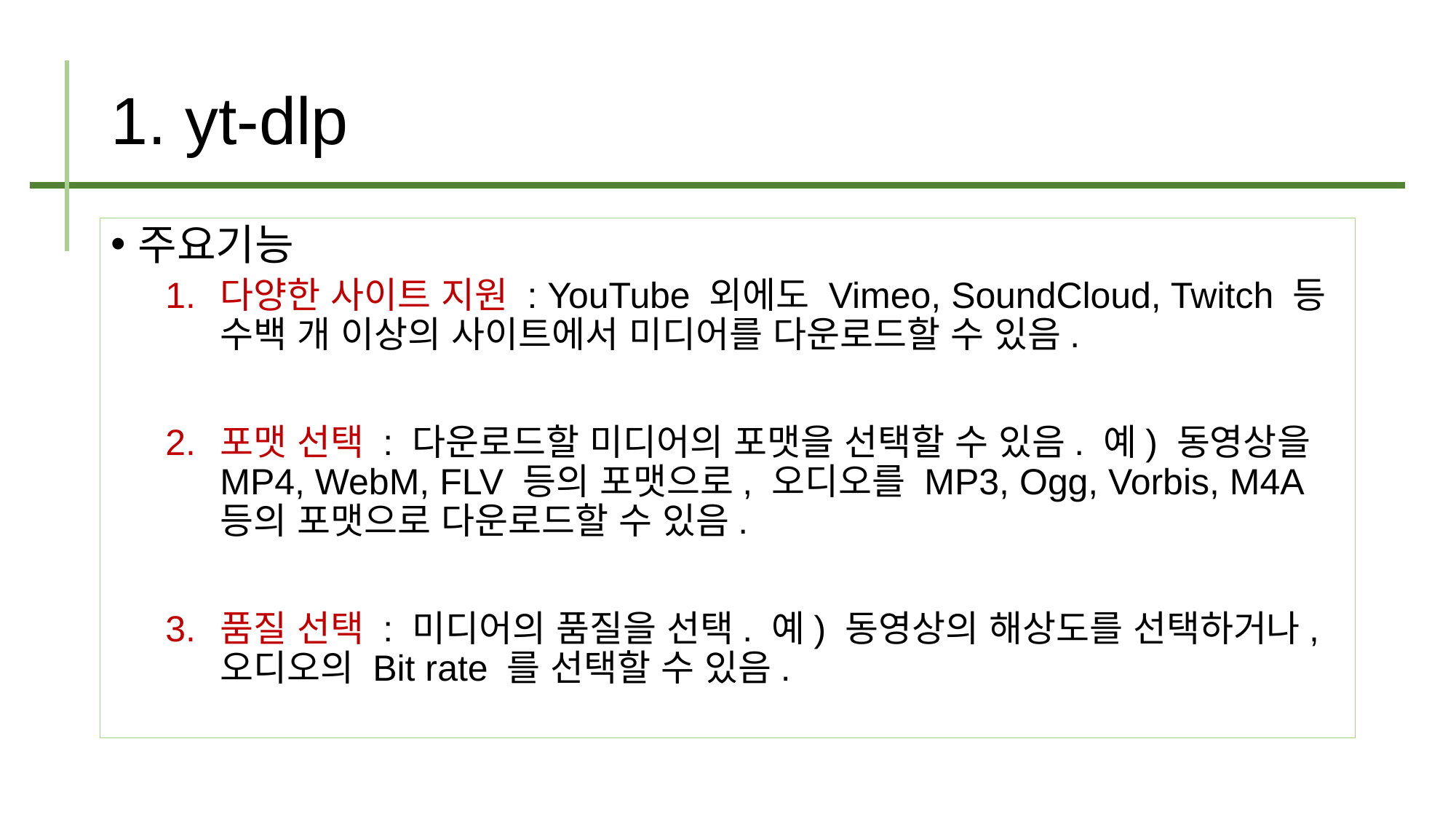

# 1. yt-dlp
주요기능
다양한 사이트 지원 : YouTube 외에도 Vimeo, SoundCloud, Twitch 등 수백 개 이상의 사이트에서 미디어를 다운로드할 수 있음.

포맷 선택 : 다운로드할 미디어의 포맷을 선택할 수 있음. 예) 동영상을 MP4, WebM, FLV 등의 포맷으로, 오디오를 MP3, Ogg, Vorbis, M4A 등의 포맷으로 다운로드할 수 있음.

품질 선택 : 미디어의 품질을 선택. 예) 동영상의 해상도를 선택하거나, 오디오의 Bit rate 를 선택할 수 있음.